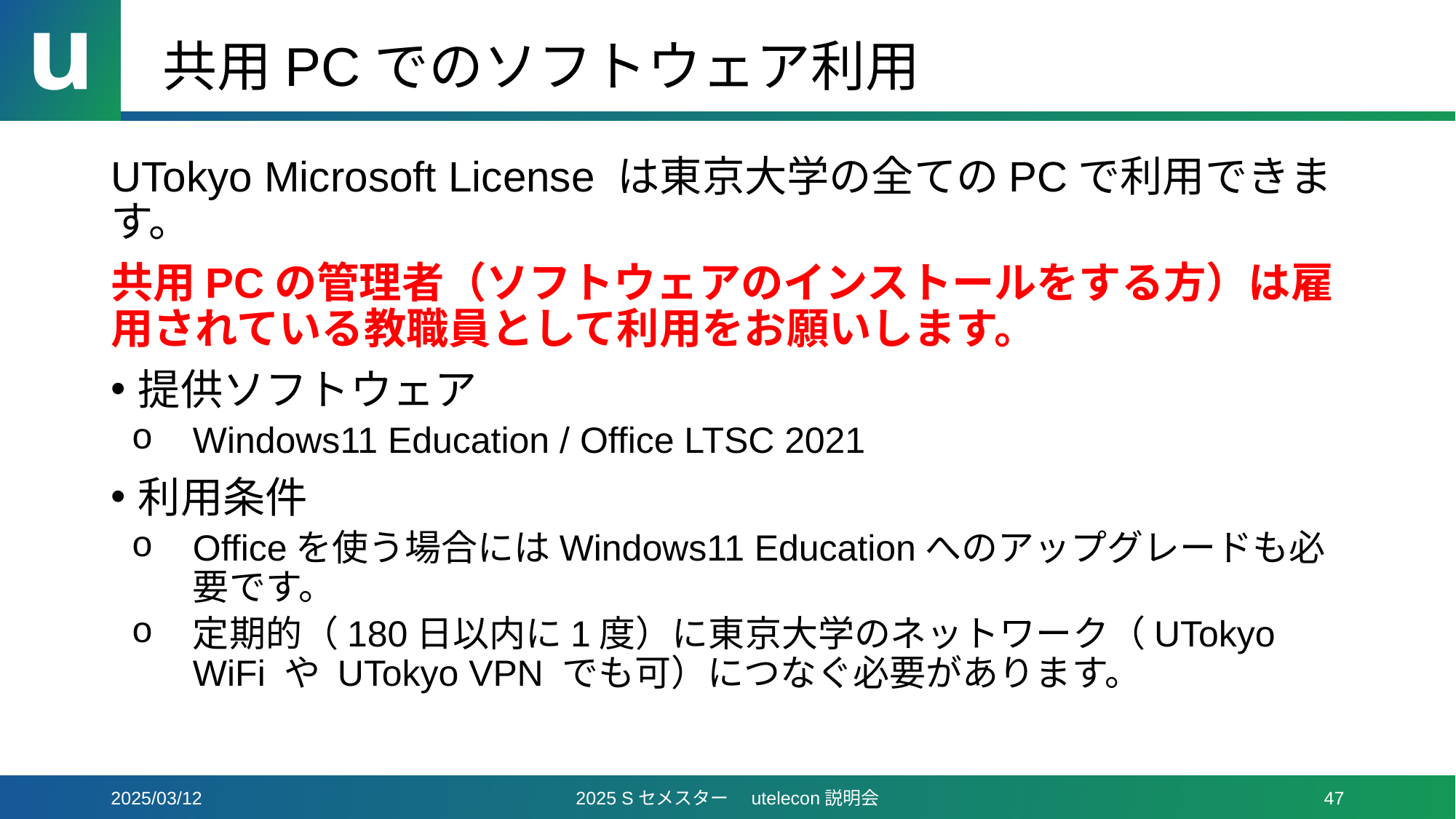

# 共用PCでのソフトウェア利用
UTokyo Microsoft License は東京大学の全てのPCで利用できます。
共用PCの管理者（ソフトウェアのインストールをする方）は雇用されている教職員として利用をお願いします。
提供ソフトウェア
Windows11 Education / Office LTSC 2021
利用条件
Officeを使う場合にはWindows11 Educationへのアップグレードも必要です。
定期的（180日以内に1度）に東京大学のネットワーク（UTokyo WiFi や UTokyo VPN でも可）につなぐ必要があります。

2025/03/12
2025 Sセメスター　utelecon説明会
47